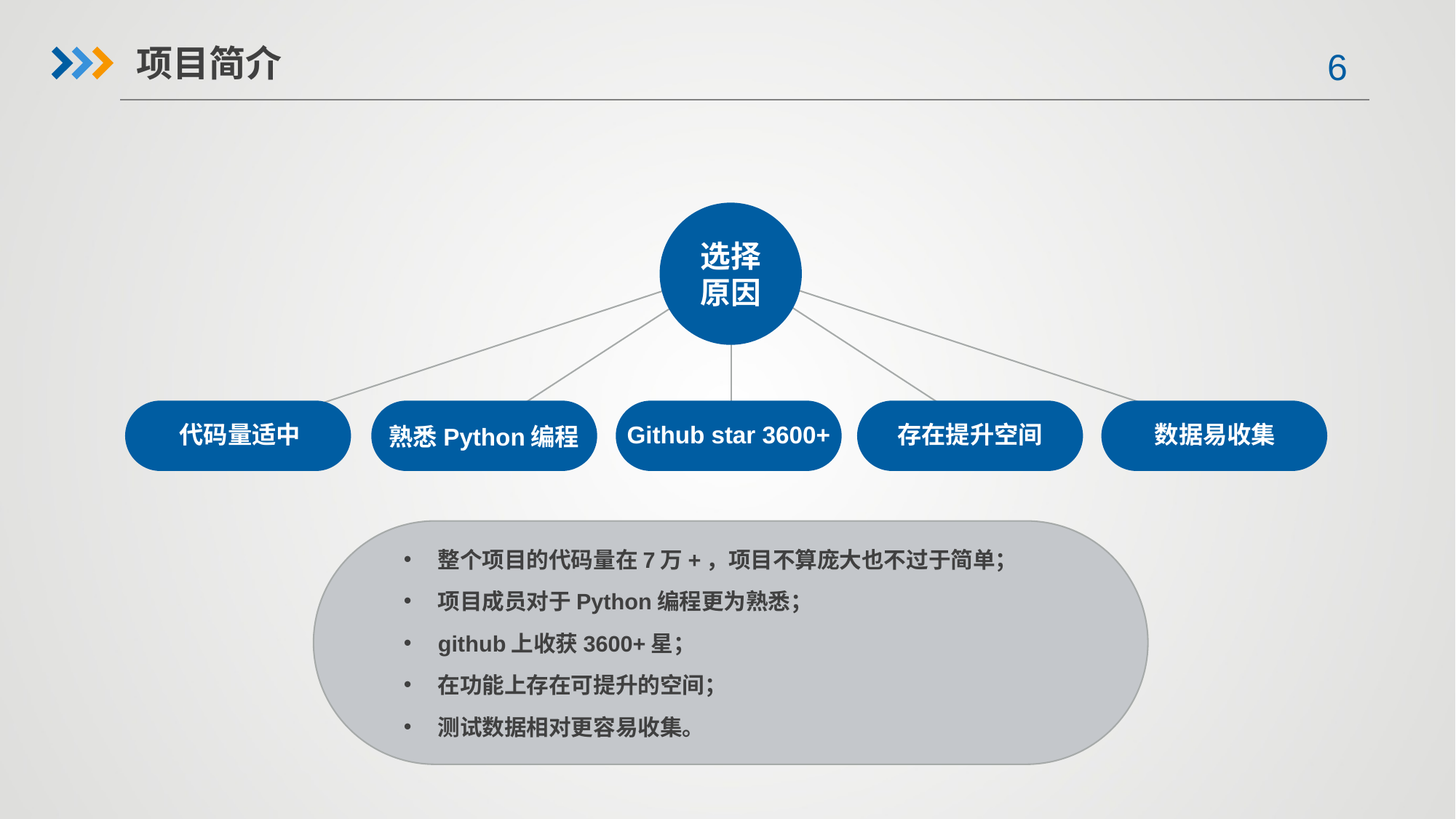

项目简介
选择
原因

数据易收集
代码量适中
熟悉Python编程
Github star 3600+
存在提升空间

整个项目的代码量在7万+，项目不算庞大也不过于简单；
项目成员对于Python编程更为熟悉；
github上收获3600+星；
在功能上存在可提升的空间；
测试数据相对更容易收集。